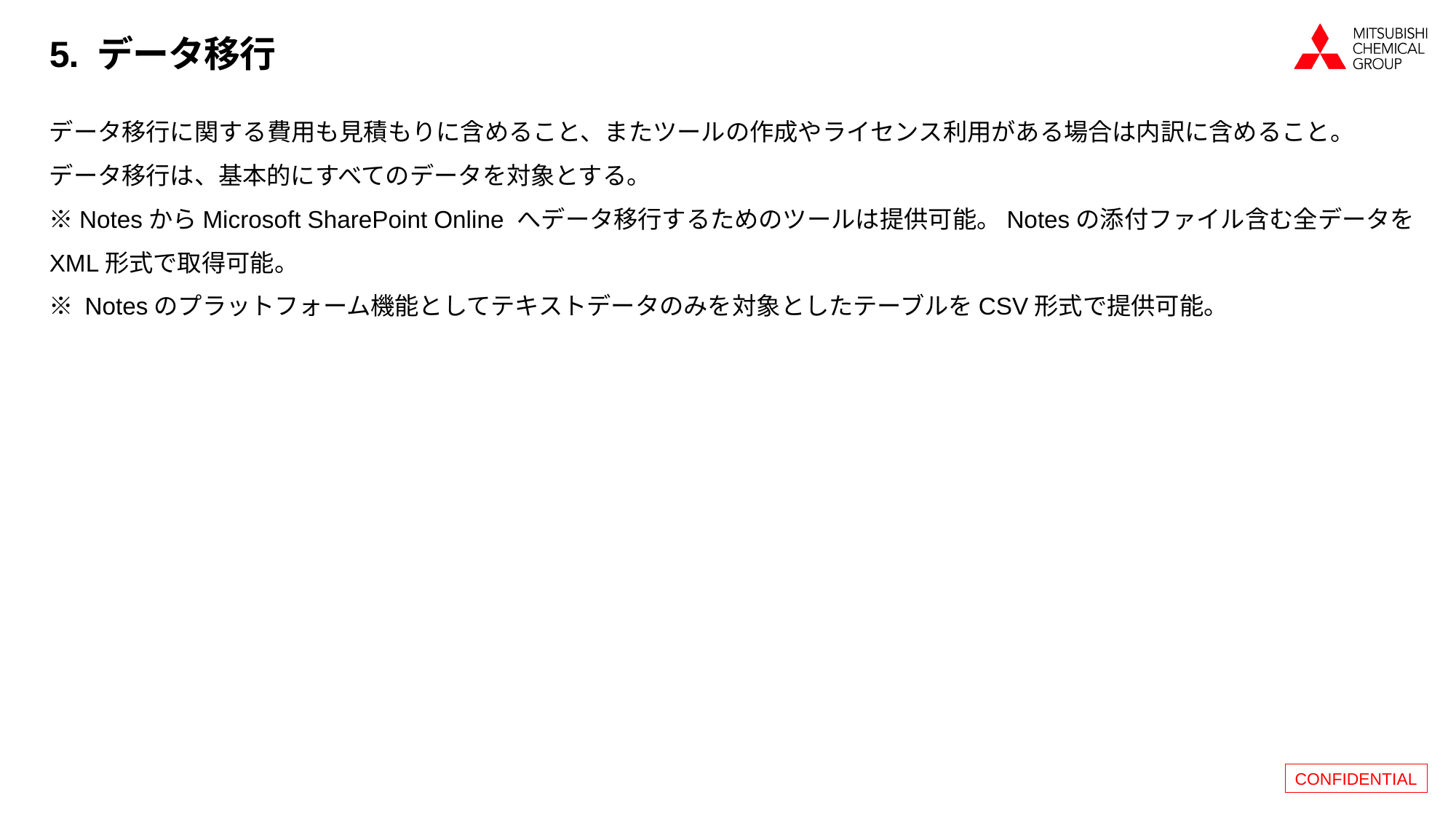

# 5. データ移行
データ移行に関する費用も見積もりに含めること、またツールの作成やライセンス利用がある場合は内訳に含めること。
データ移行は、基本的にすべてのデータを対象とする。
※NotesからMicrosoft SharePoint Online へデータ移行するためのツールは提供可能。Notesの添付ファイル含む全データをXML形式で取得可能。
※ Notesのプラットフォーム機能としてテキストデータのみを対象としたテーブルをCSV形式で提供可能。